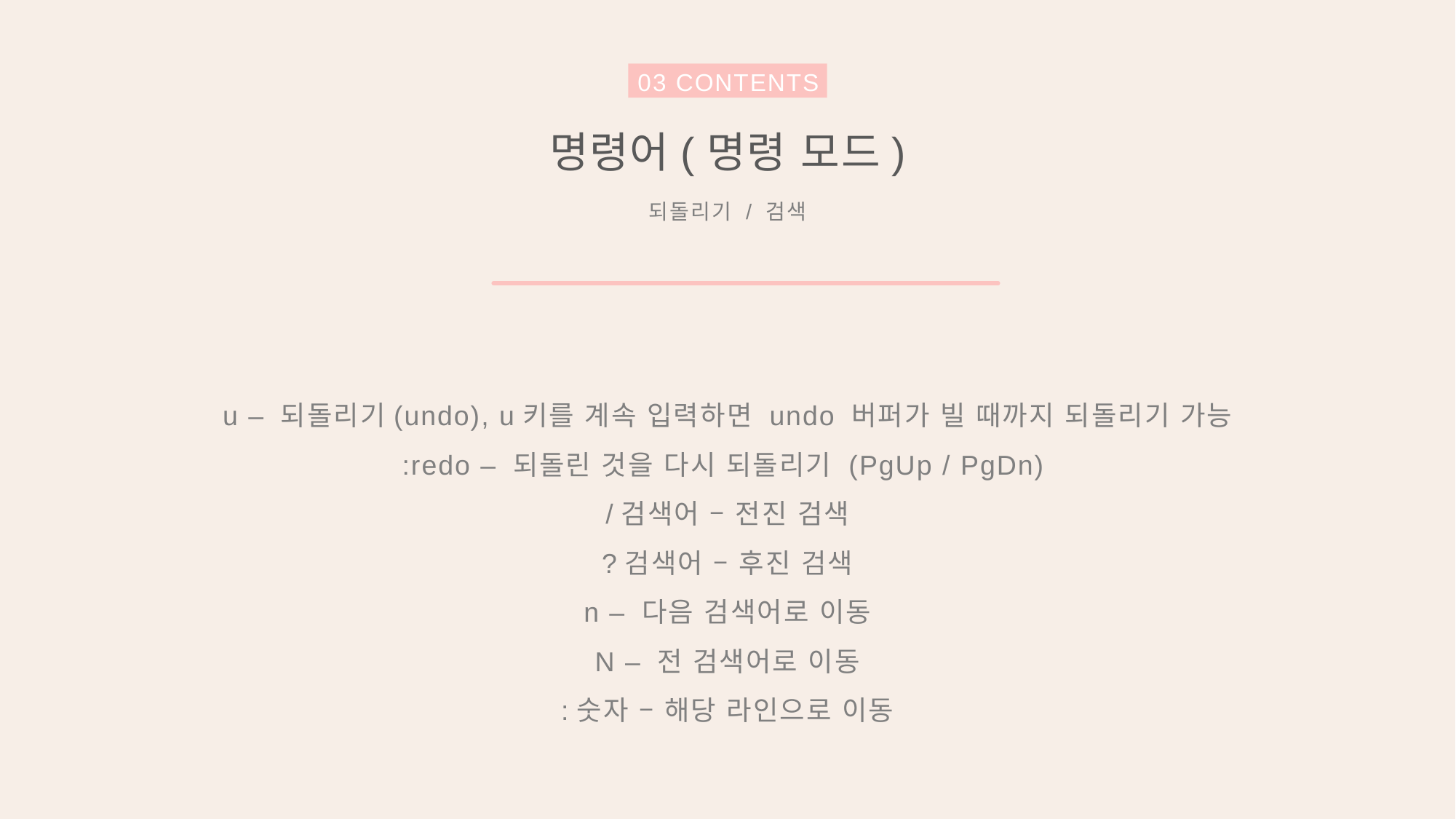

03 CONTENTS
명령어(명령 모드)
되돌리기 / 검색
u – 되돌리기(undo), u키를 계속 입력하면 undo 버퍼가 빌 때까지 되돌리기 가능
:redo – 되돌린 것을 다시 되돌리기 (PgUp / PgDn)
/검색어 – 전진 검색
?검색어 – 후진 검색
n – 다음 검색어로 이동
N – 전 검색어로 이동
:숫자 – 해당 라인으로 이동